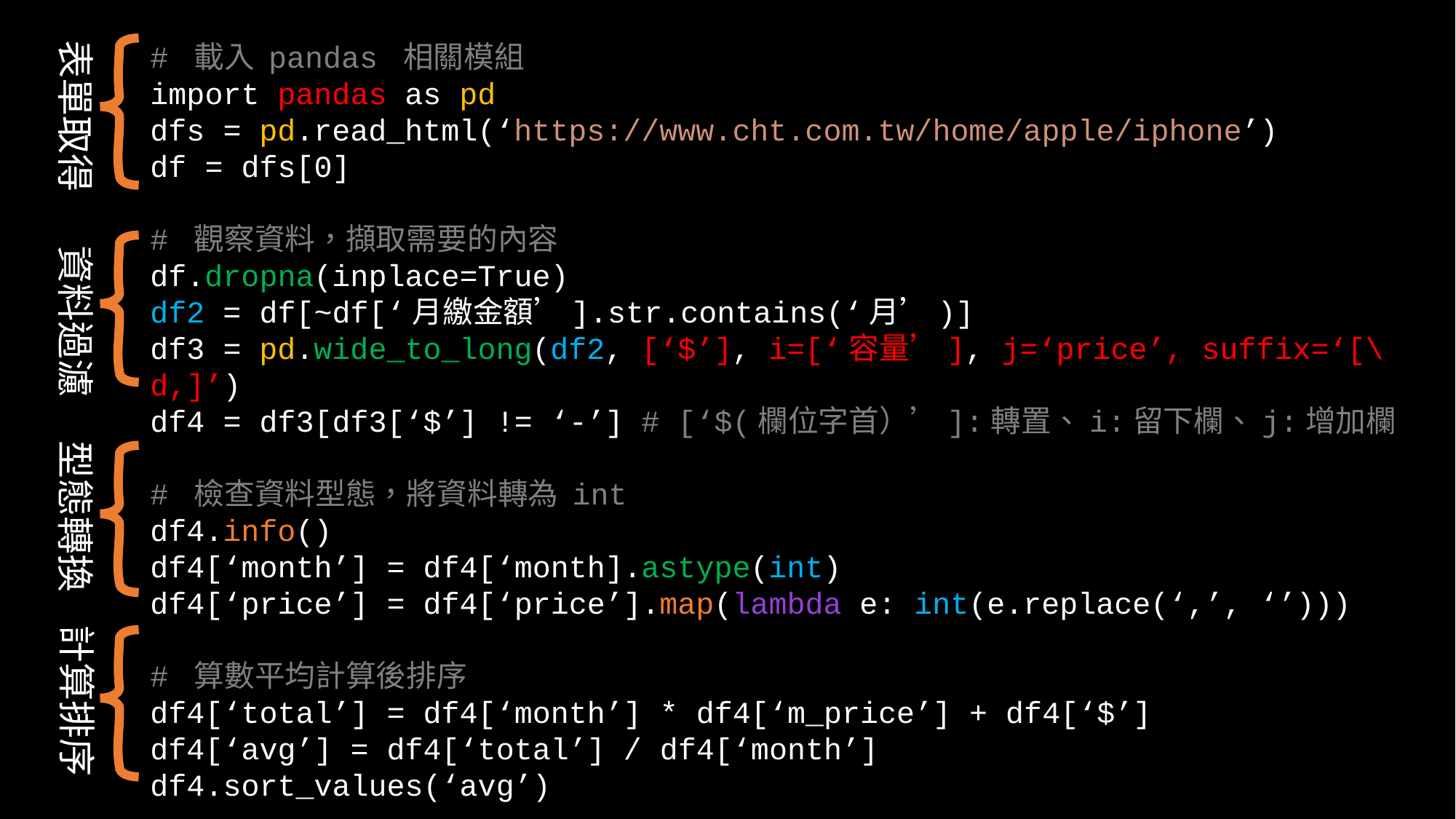

表單取得
# 載入 pandas 相關模組
import pandas as pd
dfs = pd.read_html(‘https://www.cht.com.tw/home/apple/iphone’)
df = dfs[0]

# 觀察資料，擷取需要的內容
df.dropna(inplace=True)
df2 = df[~df[‘月繳金額’].str.contains(‘月’)]
df3 = pd.wide_to_long(df2, [‘$’], i=[‘容量’], j=‘price’, suffix=‘[\d,]’)
df4 = df3[df3[‘$’] != ‘-’] # [‘$(欄位字首）’]:轉置、i:留下欄、j:增加欄

# 檢查資料型態，將資料轉為 int
df4.info()
df4[‘month’] = df4[‘month].astype(int)
df4[‘price’] = df4[‘price’].map(lambda e: int(e.replace(‘,’, ‘’)))

# 算數平均計算後排序
df4[‘total’] = df4[‘month’] * df4[‘m_price’] + df4[‘$’]
df4[‘avg’] = df4[‘total’] / df4[‘month’]
df4.sort_values(‘avg’)

資料過濾

型態轉換

計算排序